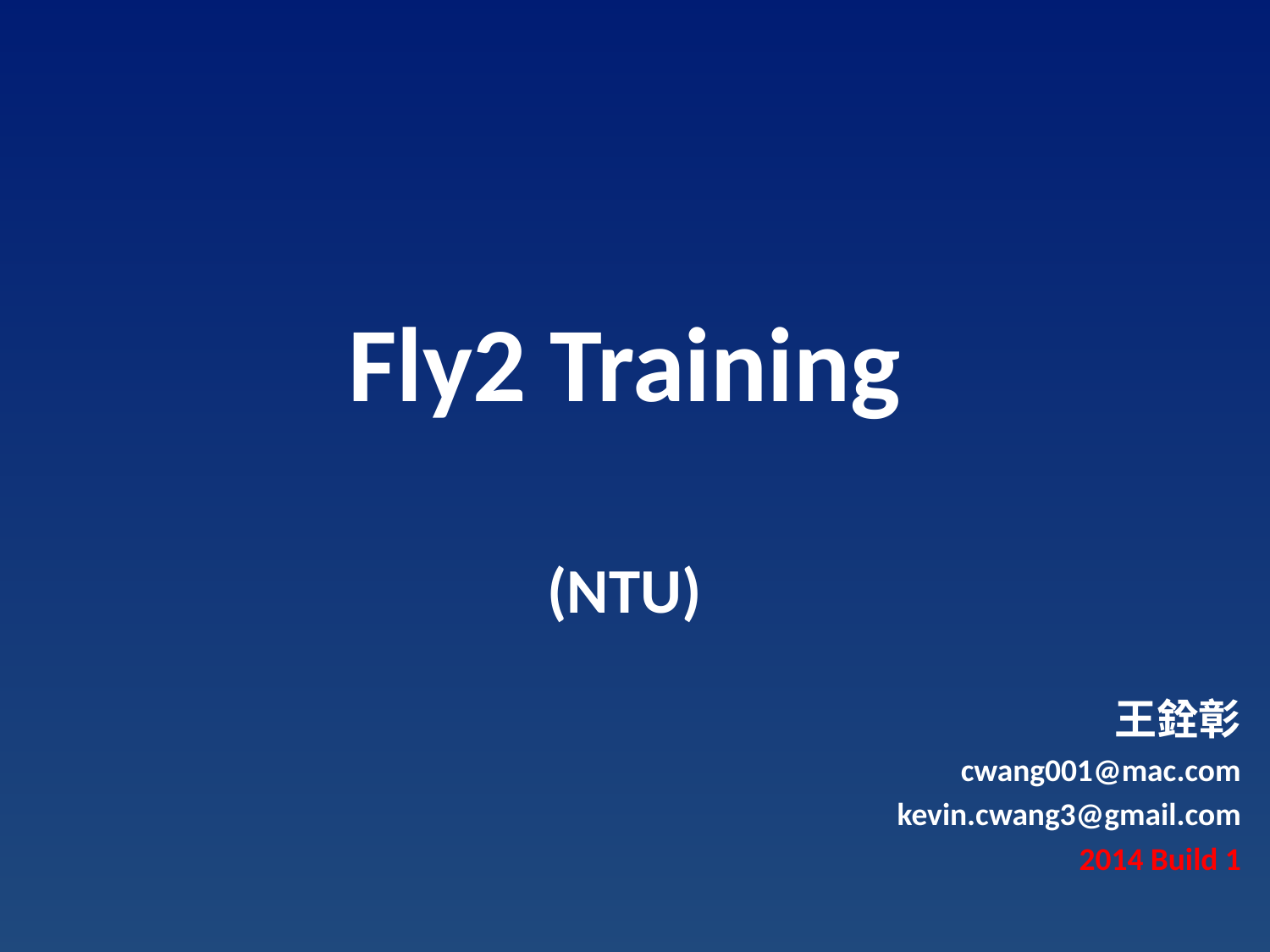

# Fly2 Training (NTU)
王銓彰
cwang001@mac.com
kevin.cwang3@gmail.com
 2014 Build 1